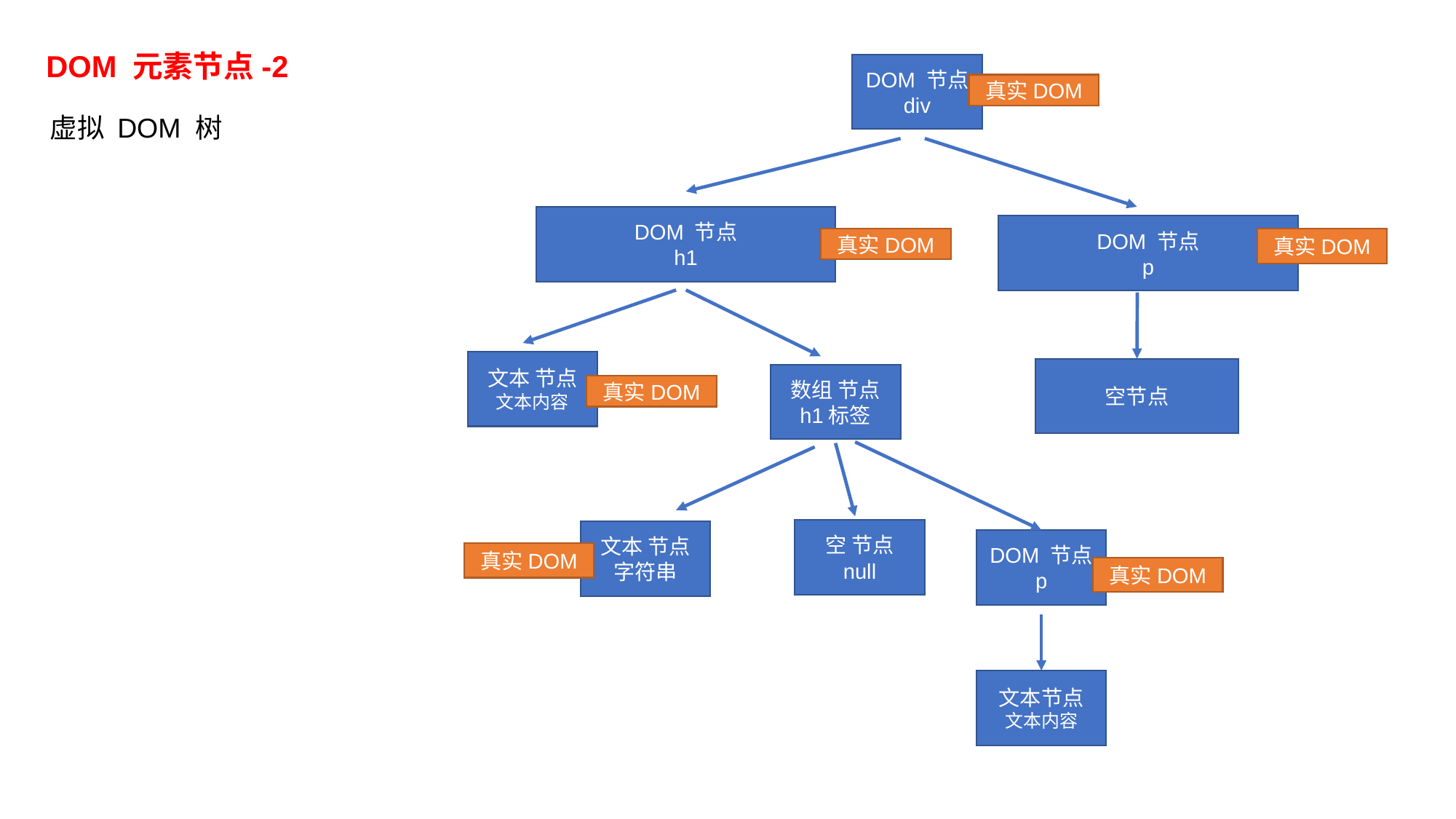

DOM 元素节点-2
DOM 节点
div
真实DOM
虚拟 DOM 树
DOM 节点
h1
DOM 节点
p
真实DOM
真实DOM
文本 节点
文本内容
空节点
数组 节点
h1标签
真实DOM
空 节点
null
文本 节点
字符串
DOM 节点
p
真实DOM
真实DOM
文本节点
文本内容